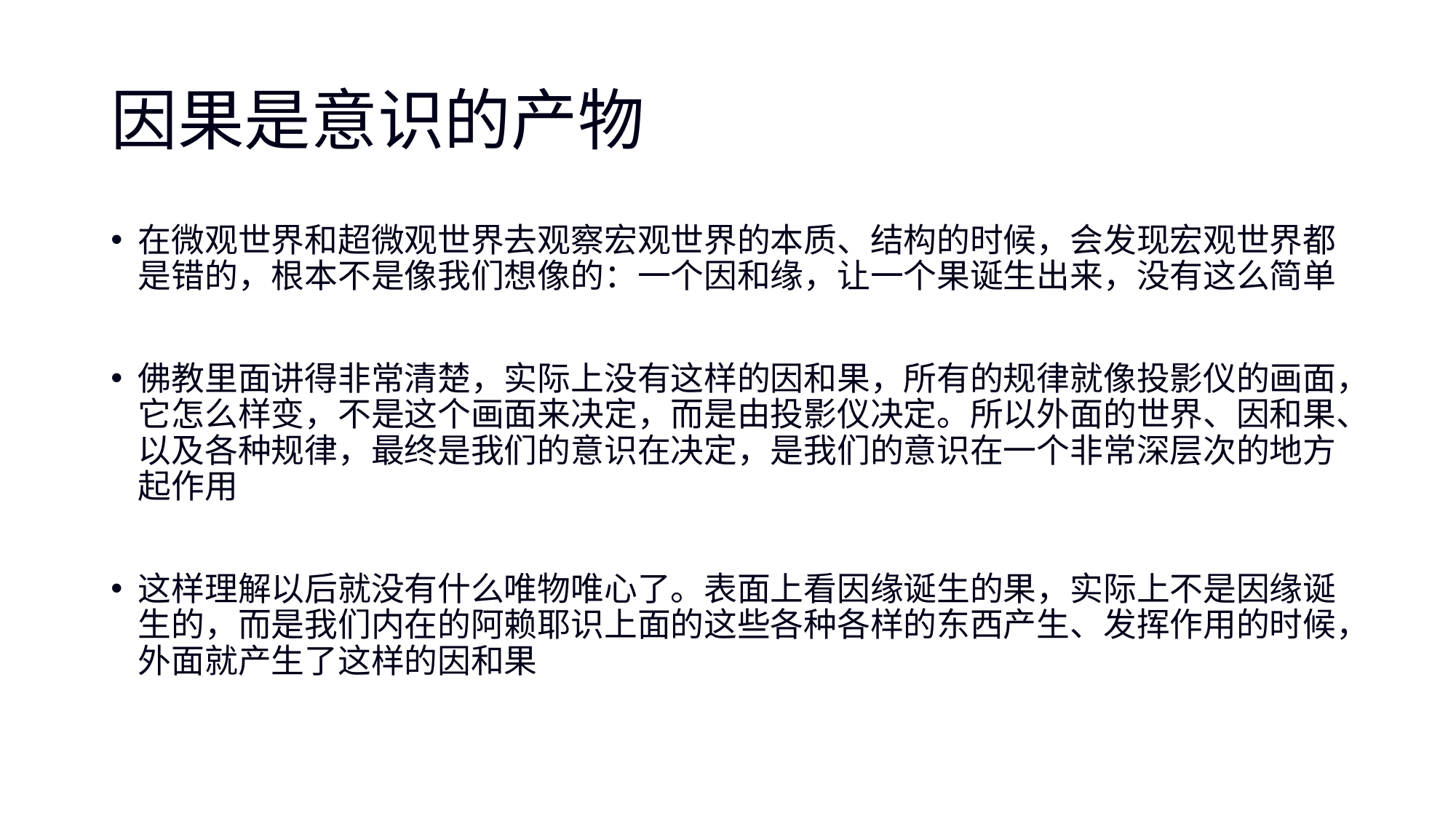

# 因果是意识的产物
在微观世界和超微观世界去观察宏观世界的本质、结构的时候，会发现宏观世界都是错的，根本不是像我们想像的：一个因和缘，让一个果诞生出来，没有这么简单

佛教里面讲得非常清楚，实际上没有这样的因和果，所有的规律就像投影仪的画面，它怎么样变，不是这个画面来决定，而是由投影仪决定。所以外面的世界、因和果、以及各种规律，最终是我们的意识在决定，是我们的意识在一个非常深层次的地方起作用

这样理解以后就没有什么唯物唯心了。表面上看因缘诞生的果，实际上不是因缘诞生的，而是我们内在的阿赖耶识上面的这些各种各样的东西产生、发挥作用的时候，外面就产生了这样的因和果